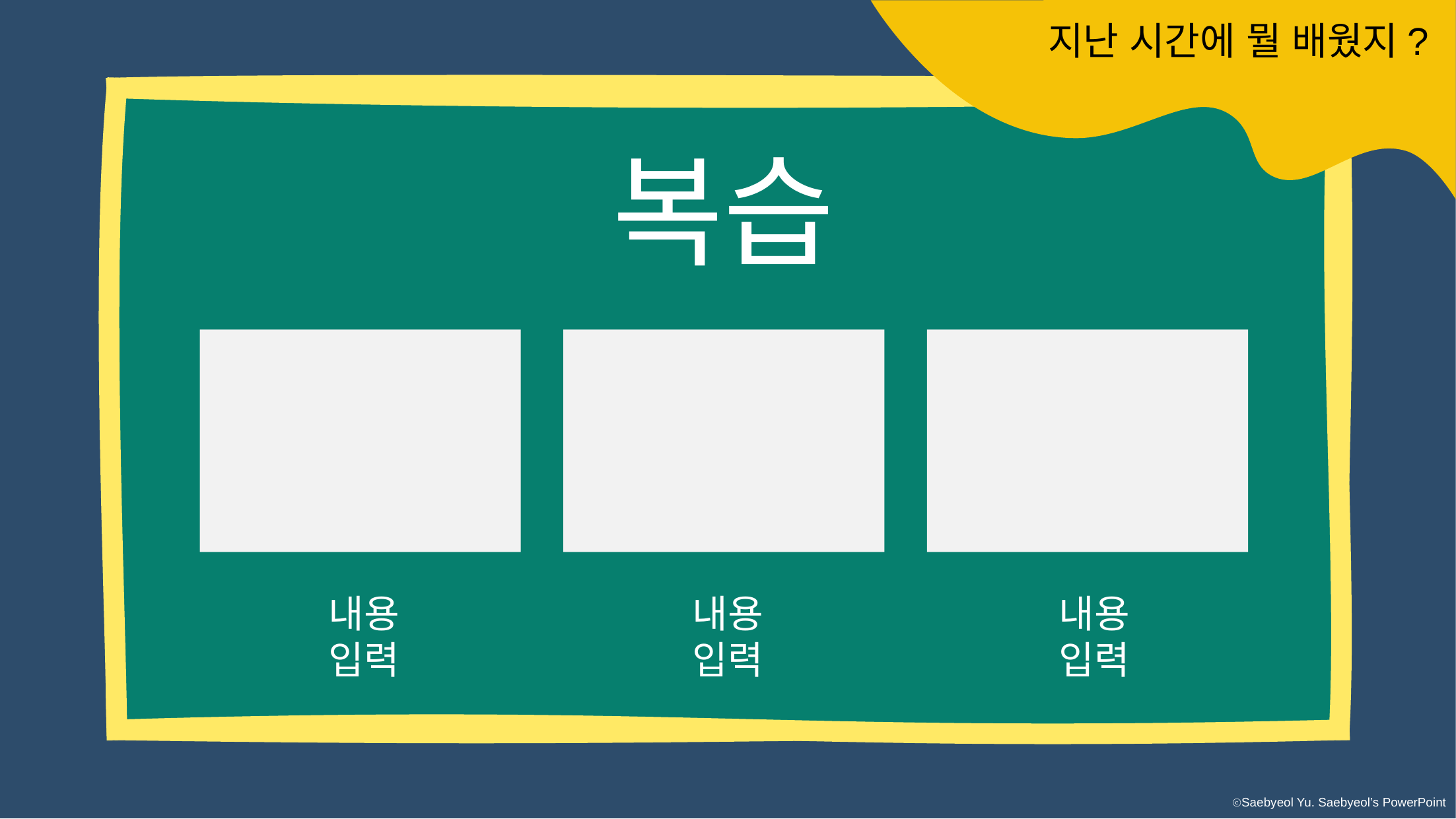

지난 시간에 뭘 배웠지?

복습

내용 입력
내용 입력
내용 입력